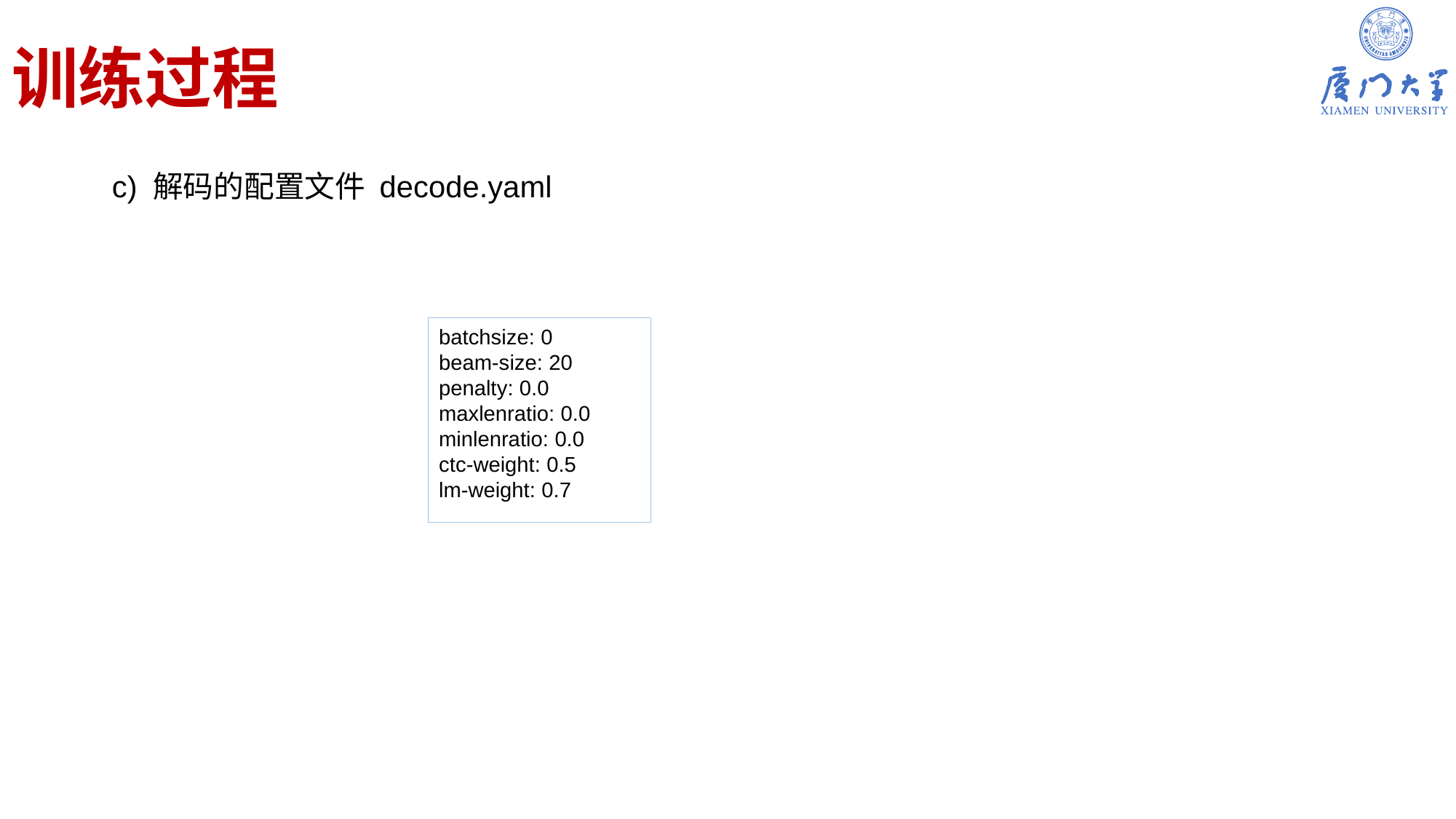

# 训练过程
c) 解码的配置文件 decode.yaml
batchsize: 0
beam-size: 20
penalty: 0.0
maxlenratio: 0.0
minlenratio: 0.0
ctc-weight: 0.5
lm-weight: 0.7